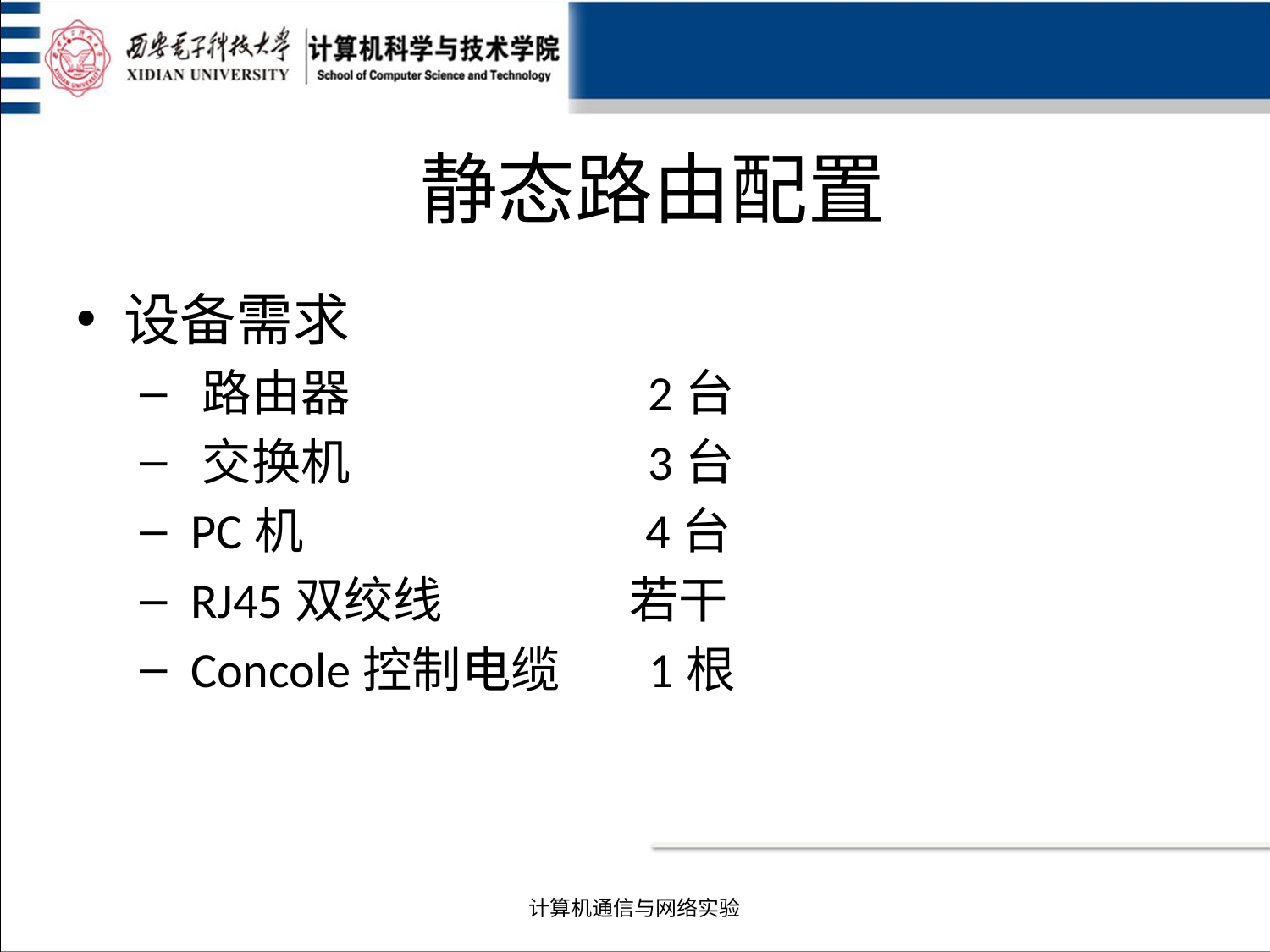

# 静态路由配置
设备需求
 路由器                          2台
 交换机                          3台
 PC机                              4台
 RJ45双绞线                 若干
 Concole控制电缆       1根

计算机通信与网络实验